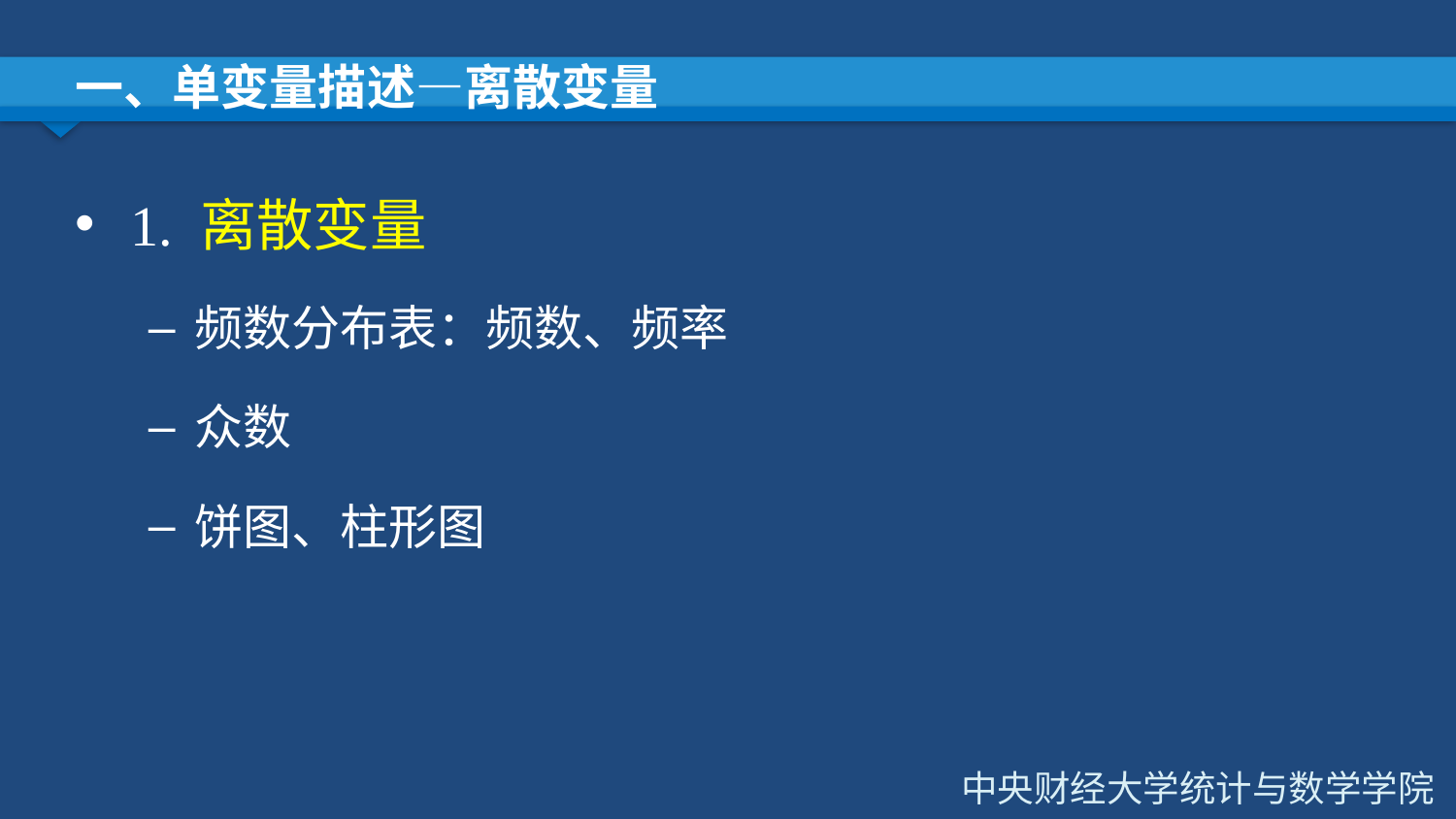

# 一、单变量描述—离散变量
1. 离散变量
频数分布表：频数、频率
众数
饼图、柱形图